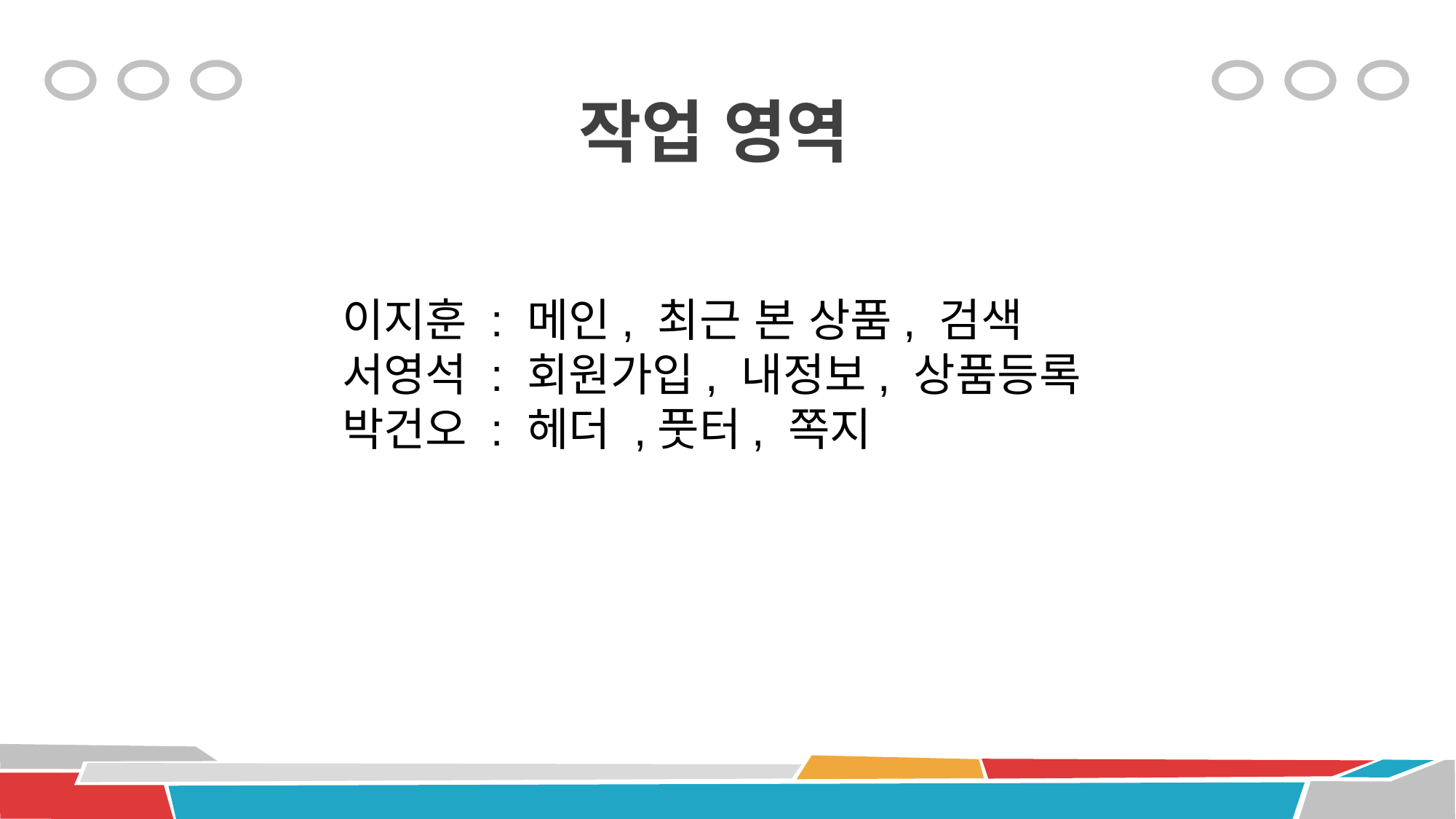

작업 영역
이지훈 : 메인, 최근 본 상품, 검색
서영석 : 회원가입, 내정보, 상품등록
박건오 : 헤더 ,풋터, 쪽지